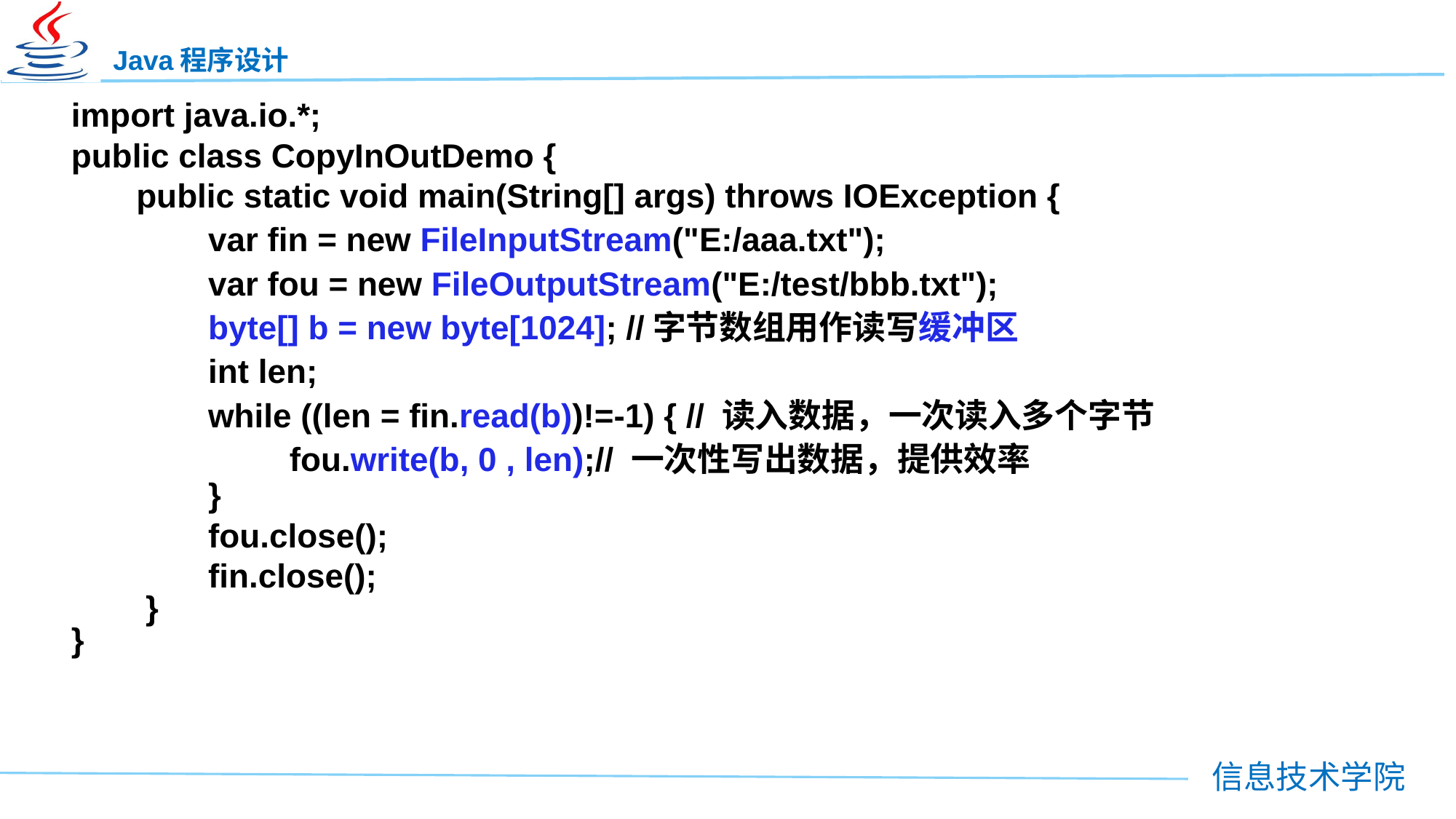

import java.io.*;
public class CopyInOutDemo {
       public static void main(String[] args) throws IOException {
	   var fin = new FileInputStream("E:/aaa.txt");
	   var fou = new FileOutputStream("E:/test/bbb.txt");
	   byte[] b = new byte[1024]; //字节数组用作读写缓冲区
	   int len;
	   while ((len = fin.read(b))!=-1) { // 读入数据，一次读入多个字节
		fou.write(b, 0 , len);// 一次性写出数据，提供效率
	   }
	   fou.close();
	   fin.close();
        }
}